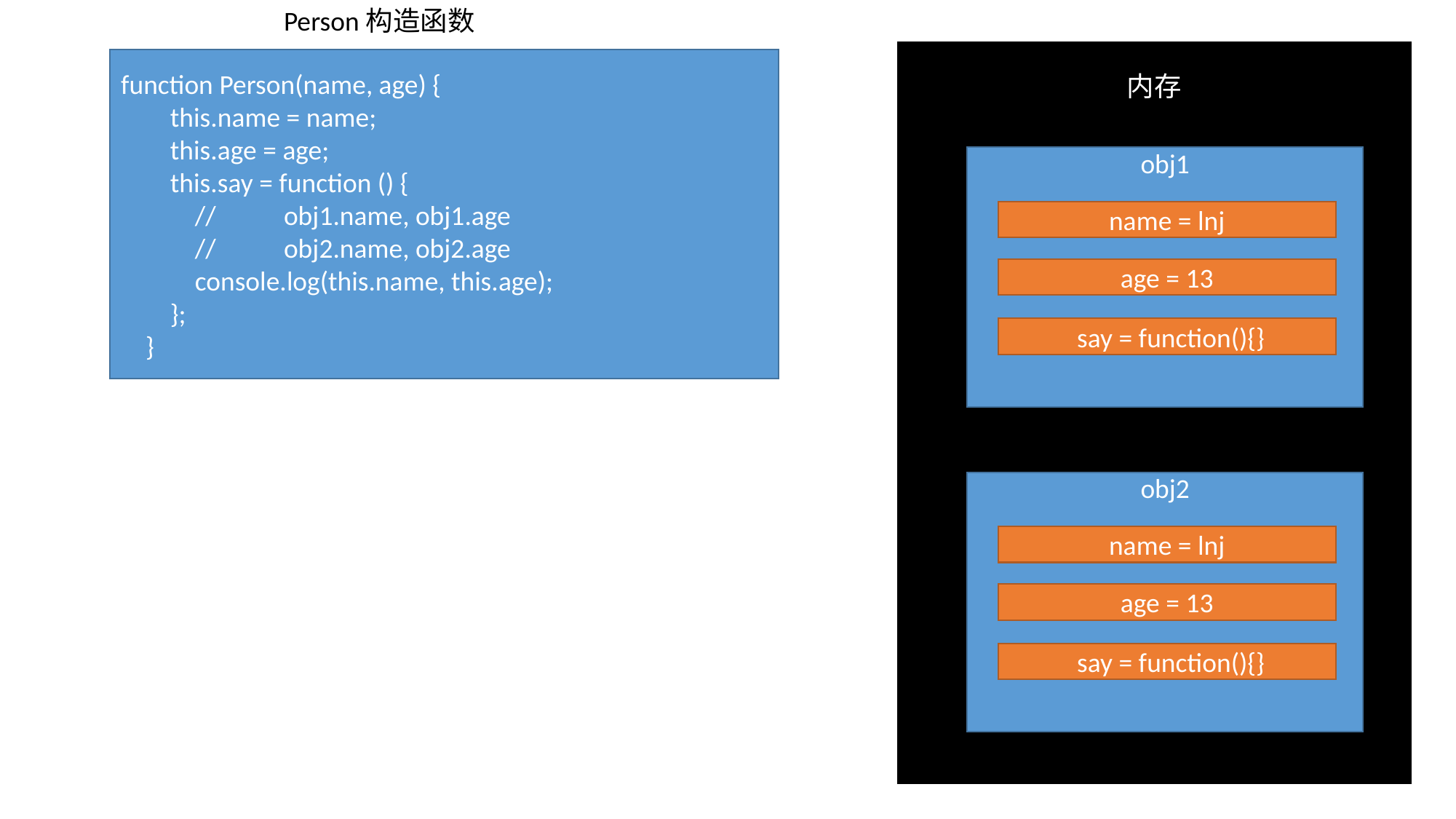

Person构造函数
内存

function Person(name, age) {
        this.name = name;
        this.age = age;
        this.say = function () {
            //           obj1.name, obj1.age
            //           obj2.name, obj2.age
            console.log(this.name, this.age);
        };
    }
obj1

name = lnj
age = 13
           say = function(){}
obj2

name = lnj
age = 13
           say = function(){}